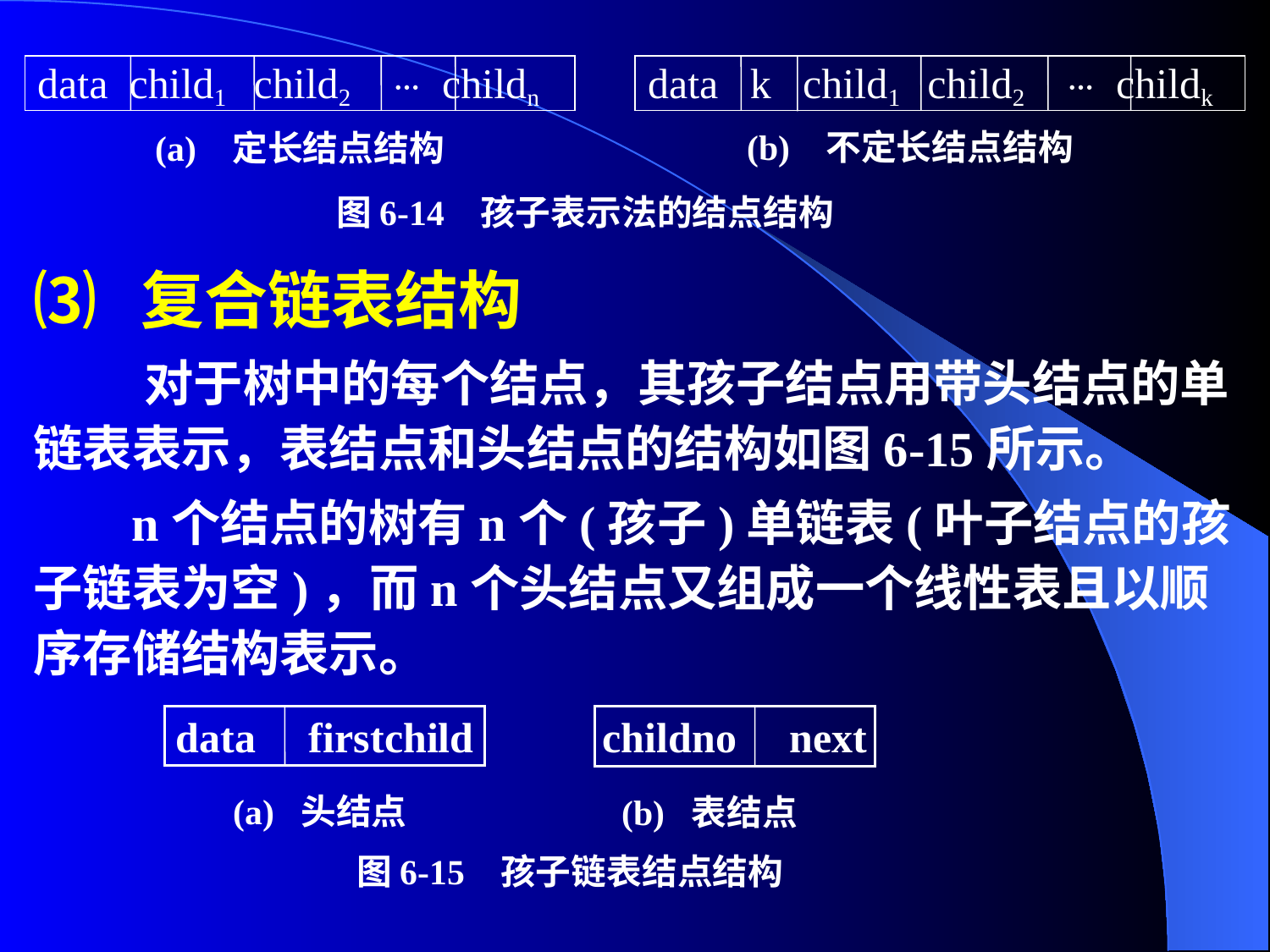

data  child1   child2    ⋯  childn

(a)   定长结点结构
data   k   child1   child2    ⋯  childk

(b)   不定长结点结构
图6-14   孩子表示法的结点结构
⑶  复合链表结构
         对于树中的每个结点，其孩子结点用带头结点的单链表表示，表结点和头结点的结构如图6-15所示。
        n个结点的树有n个(孩子)单链表(叶子结点的孩子链表为空)，而n个头结点又组成一个线性表且以顺序存储结构表示。
data     firstchild

(a)  头结点
childno     next

(b)  表结点
图6-15   孩子链表结点结构